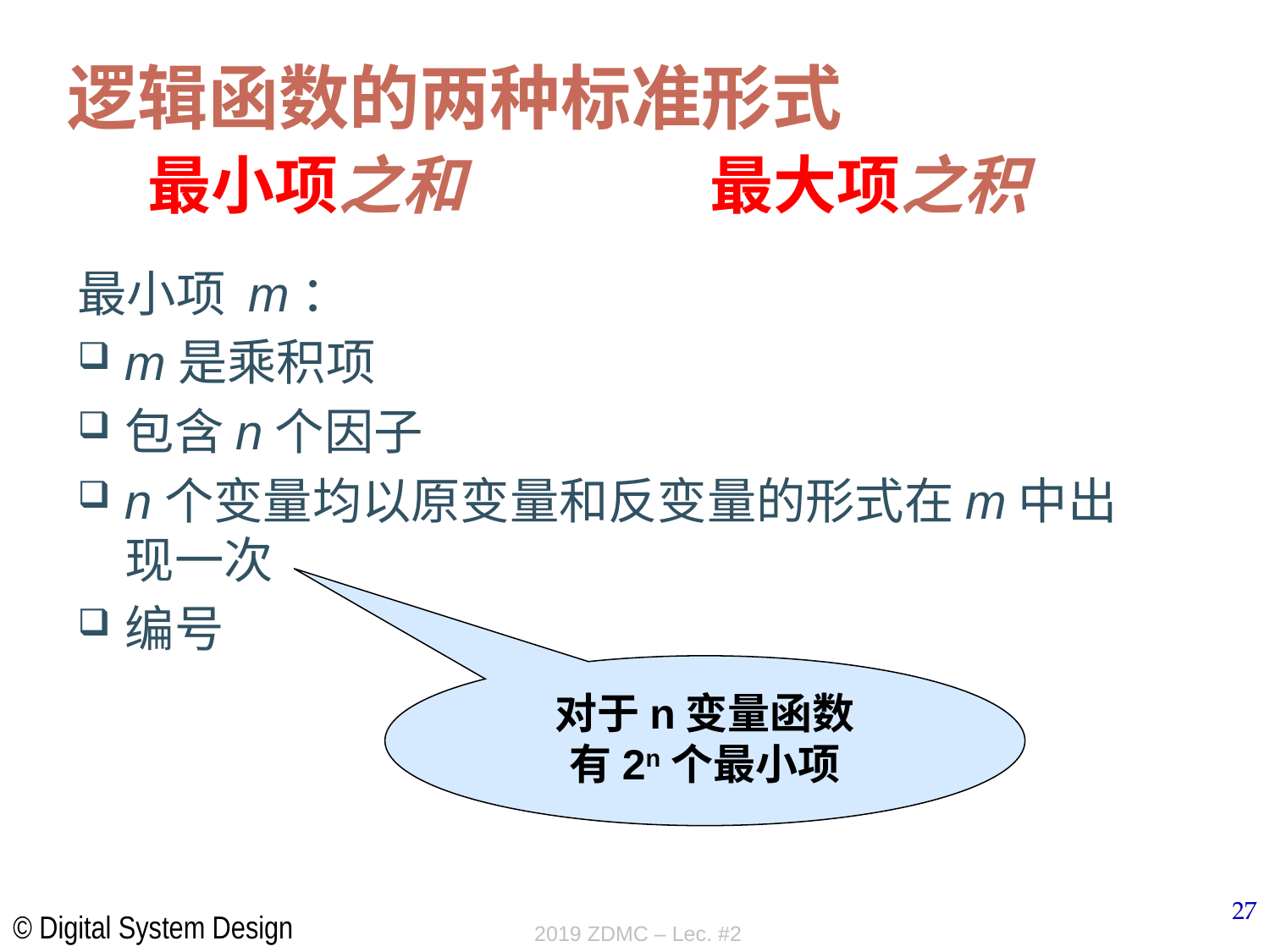

# 逻辑函数的两种标准形式 最小项之和                 最大项之积
最小项 m：
m是乘积项
包含n个因子
n个变量均以原变量和反变量的形式在m中出现一次
编号

对于n变量函数
有2n个最小项
2019 ZDMC – Lec. #2
27